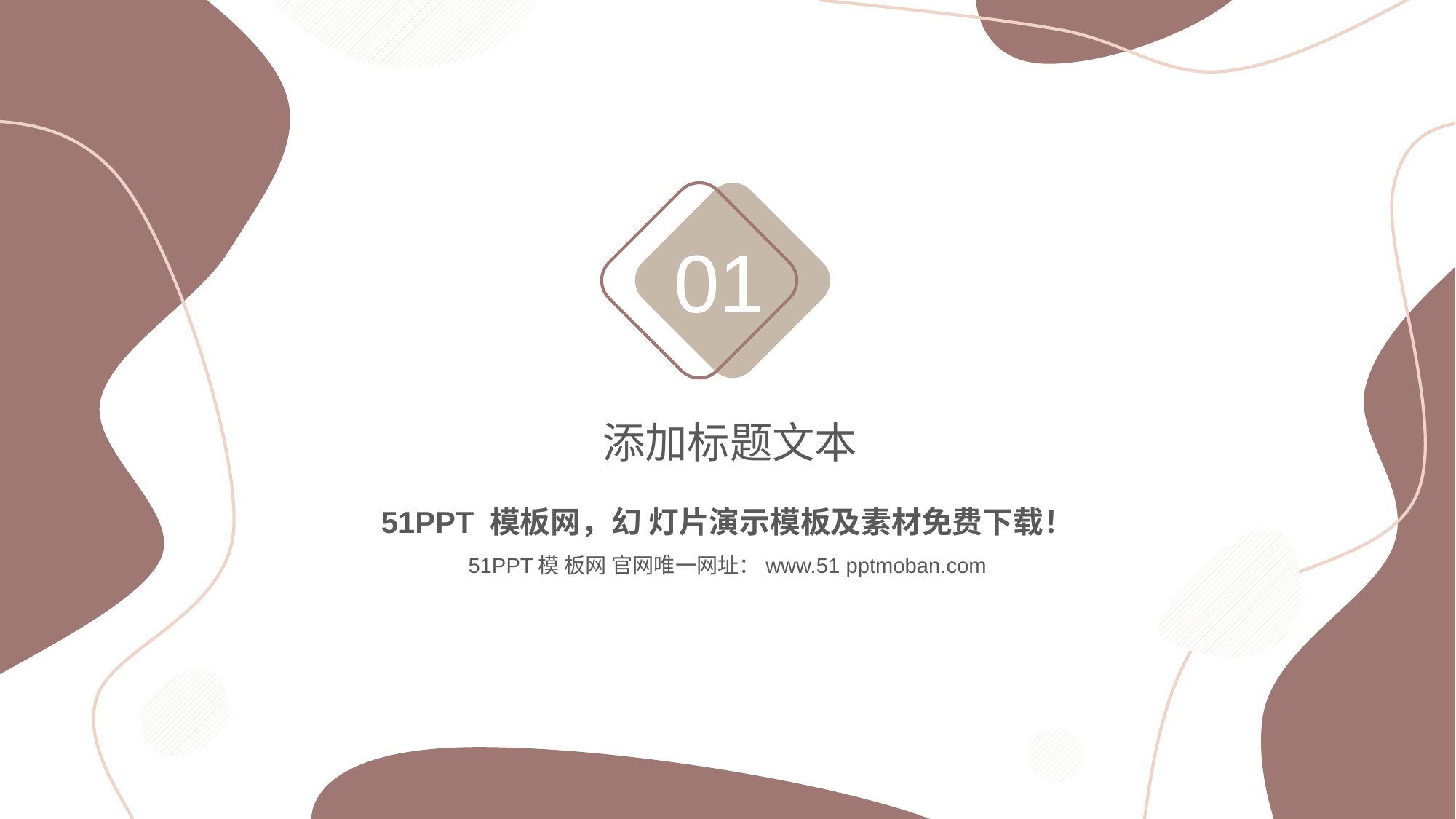

01

添加标题文本
51PPT 模板网，幻 灯片演示模板及素材免费下载！
51PPT模 板网 官网唯一网址：www.51 pptmoban.com